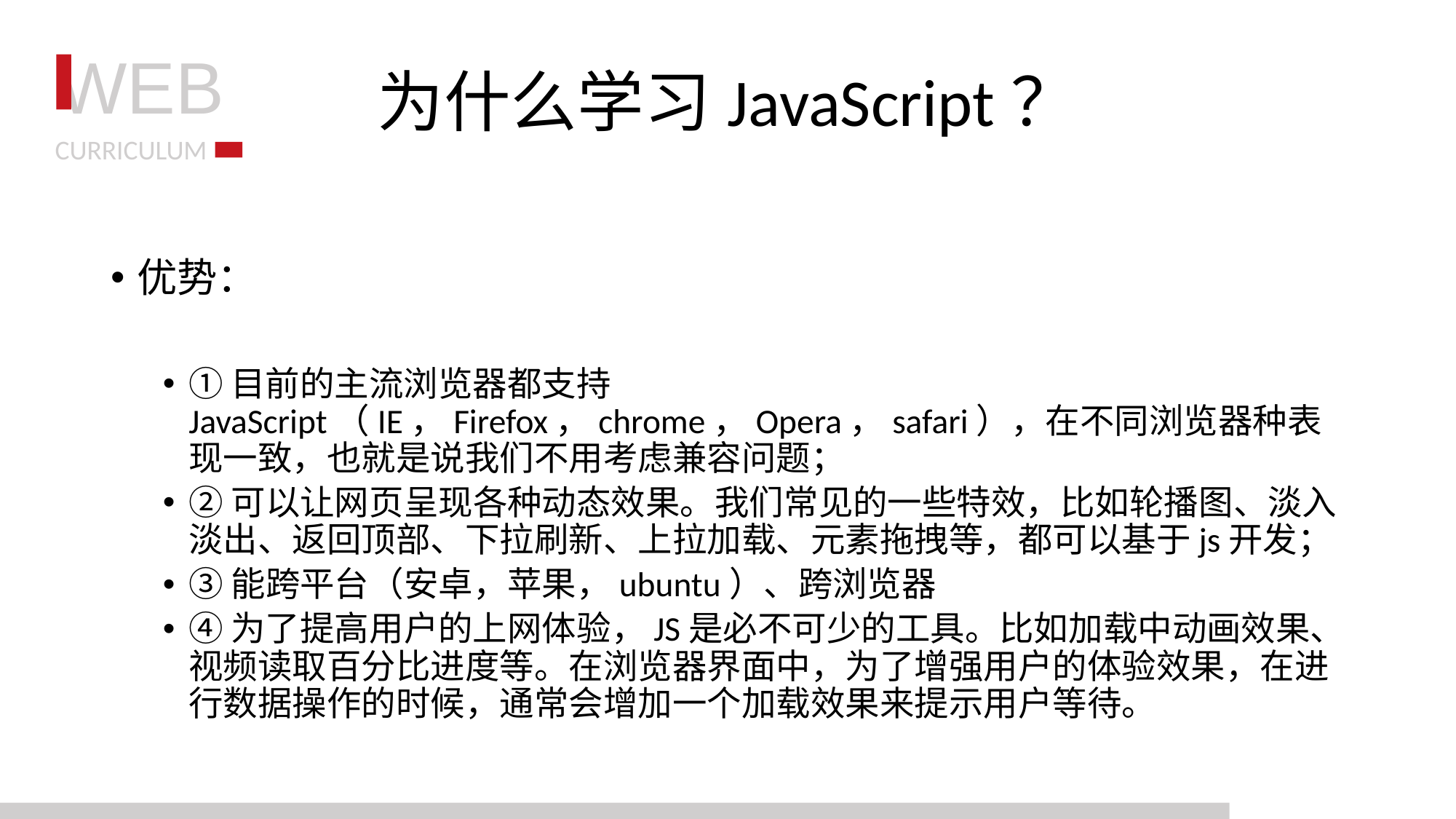

# 为什么学习JavaScript？

优势：

①目前的主流浏览器都支持JavaScript（IE，Firefox，chrome，Opera，safari），在不同浏览器种表现一致，也就是说我们不用考虑兼容问题；
②可以让网页呈现各种动态效果。我们常见的一些特效，比如轮播图、淡入淡出、返回顶部、下拉刷新、上拉加载、元素拖拽等，都可以基于js开发；
③能跨平台（安卓，苹果，ubuntu）、跨浏览器
④为了提高用户的上网体验，JS是必不可少的工具。比如加载中动画效果、视频读取百分比进度等。在浏览器界面中，为了增强用户的体验效果，在进行数据操作的时候，通常会增加一个加载效果来提示用户等待。